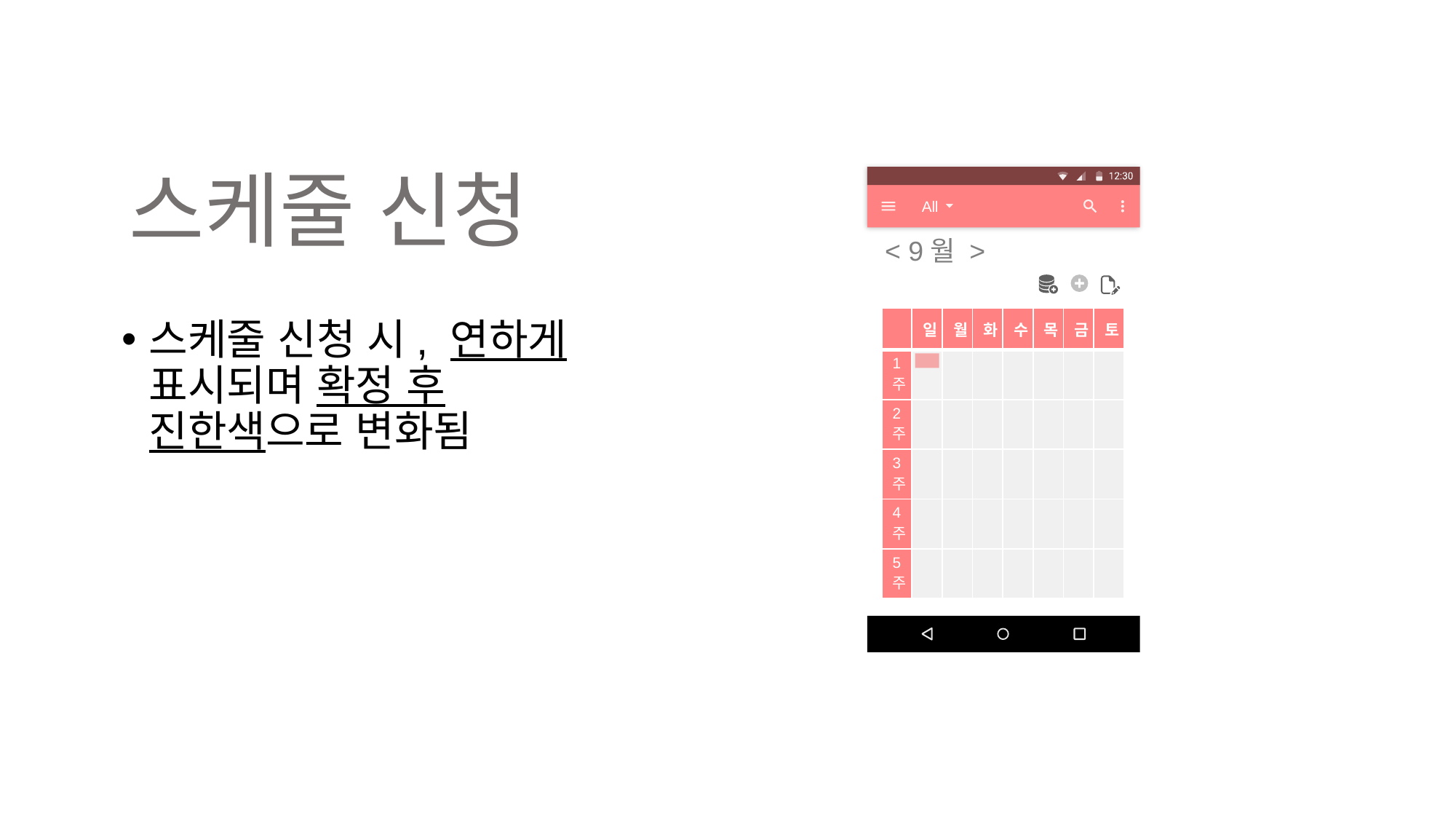

스케줄 신청
All

< 9월 >

|  | 일 | 월 | 화 | 수 | 목 | 금 | 토 |
| --- | --- | --- | --- | --- | --- | --- | --- |
| 1주 |  |  |  |  |  |  |  |
| 2주 |  |  |  |  |  |  |  |
| 3주 |  |  |  |  |  |  |  |
| 4주 |  |  |  |  |  |  |  |
| 5주 |  |  |  |  |  |  |  |
스케줄 신청 시, 연하게 표시되며 확정 후 진한색으로 변화됨